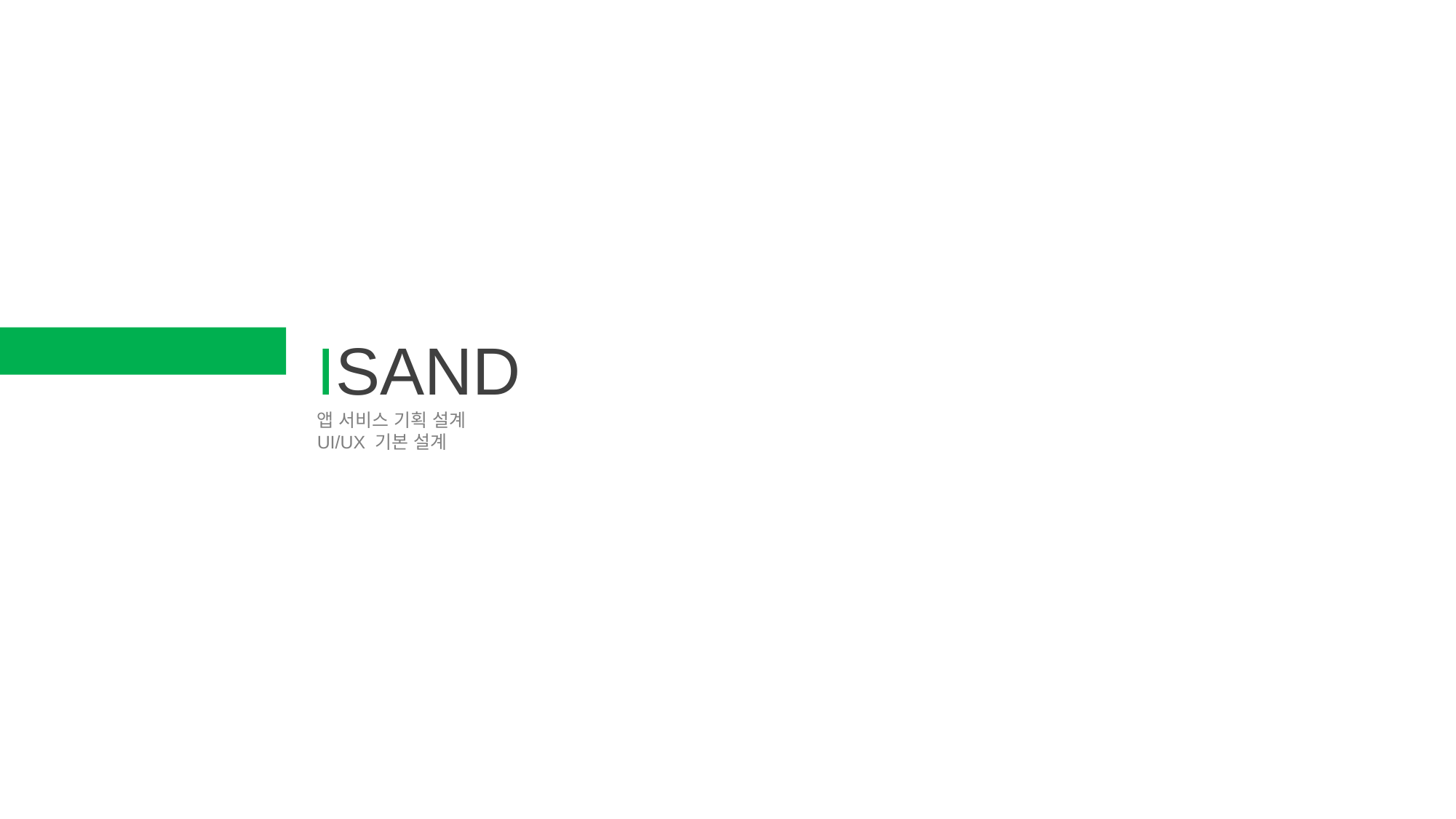

ISAND
앱 서비스 기획 설계
UI/UX 기본 설계